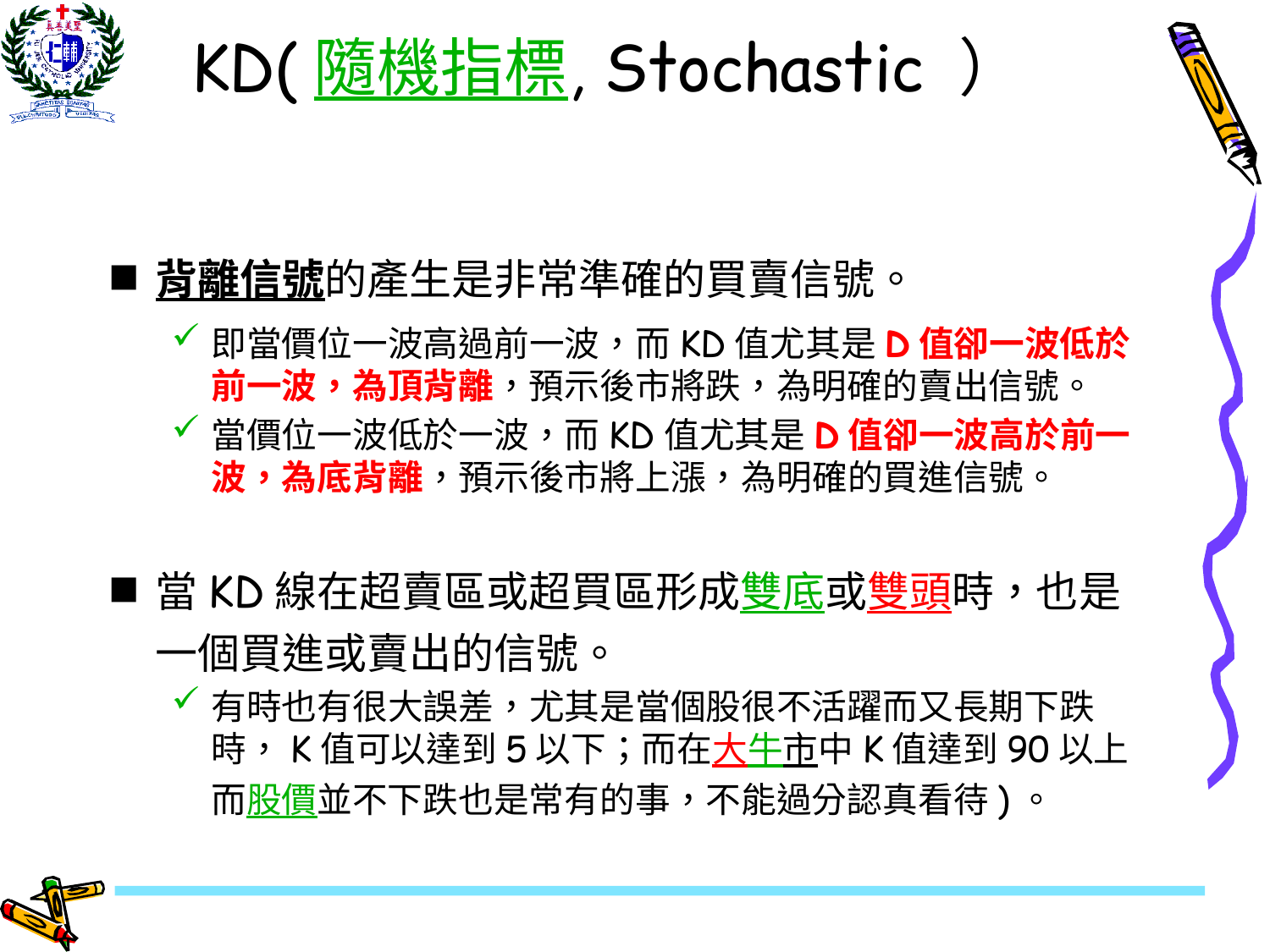

# KD(隨機指標, Stochastic ）
背離信號的產生是非常準確的買賣信號。
即當價位一波高過前一波，而KD值尤其是D值卻一波低於前一波，為頂背離，預示後市將跌，為明確的賣出信號。
當價位一波低於一波，而KD值尤其是D值卻一波高於前一波，為底背離，預示後市將上漲，為明確的買進信號。

當KD線在超賣區或超買區形成雙底或雙頭時，也是一個買進或賣出的信號。
有時也有很大誤差，尤其是當個股很不活躍而又長期下跌時，K值可以達到5以下；而在大牛市中K值達到90以上而股價並不下跌也是常有的事，不能過分認真看待)。